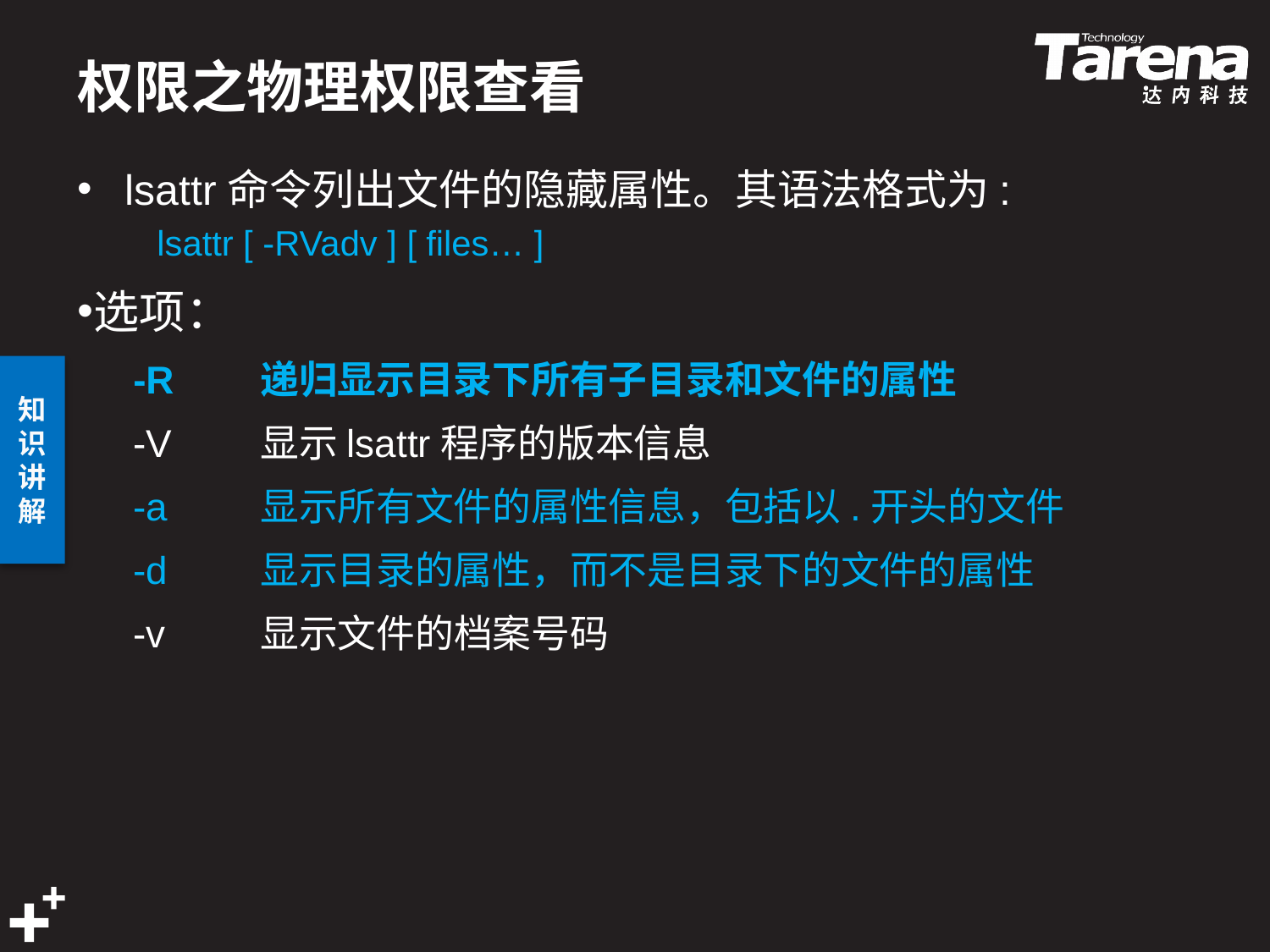

# 权限之物理权限查看
lsattr命令列出文件的隐藏属性。其语法格式为:
lsattr [ -RVadv ] [ files… ]
选项：
-R	递归显示目录下所有子目录和文件的属性
-V	显示lsattr程序的版本信息
-a	显示所有文件的属性信息，包括以.开头的文件
-d	显示目录的属性，而不是目录下的文件的属性
-v	显示文件的档案号码